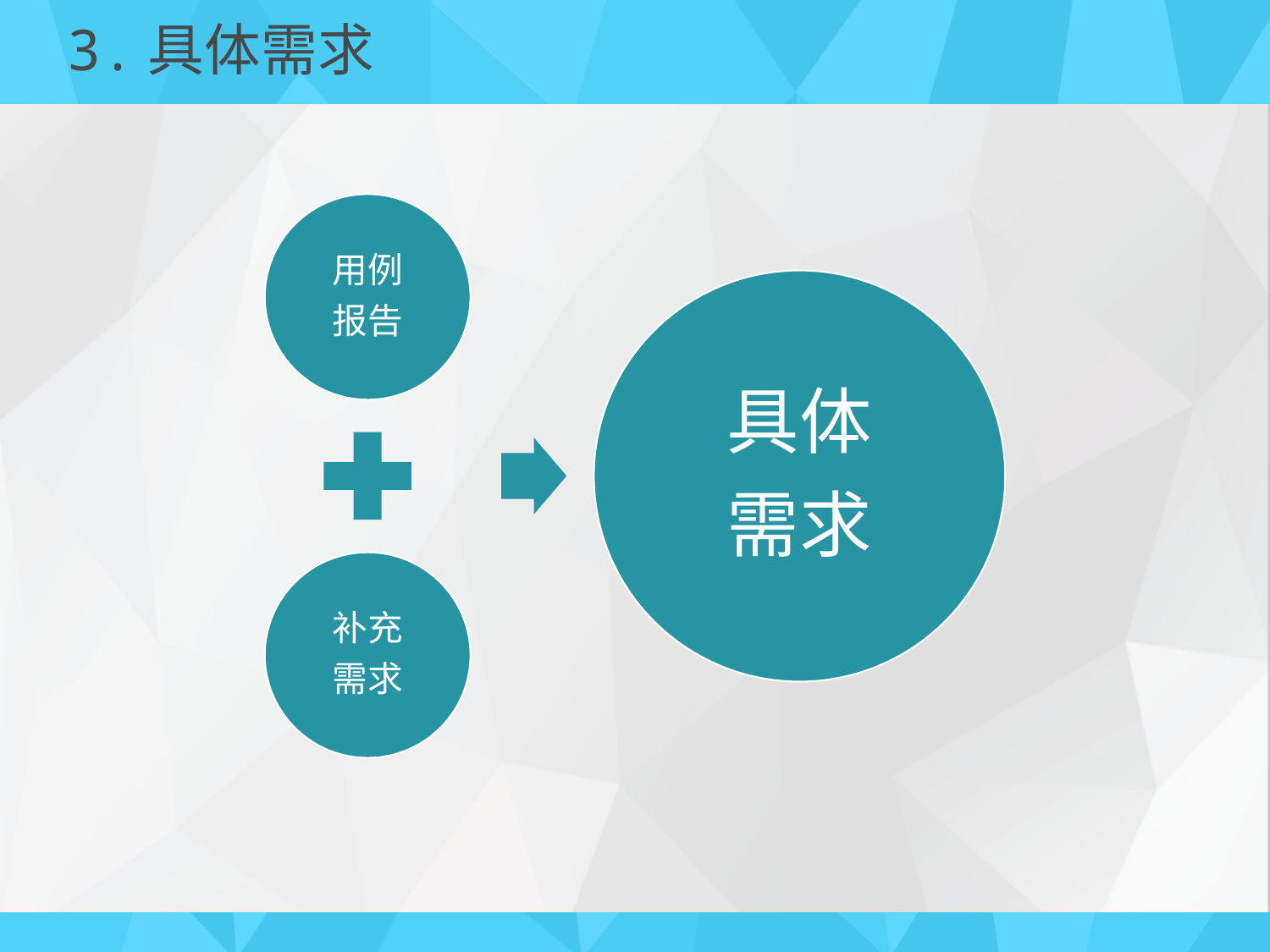

# 3.具体需求
用例
报告

补充
需求

具体
需求